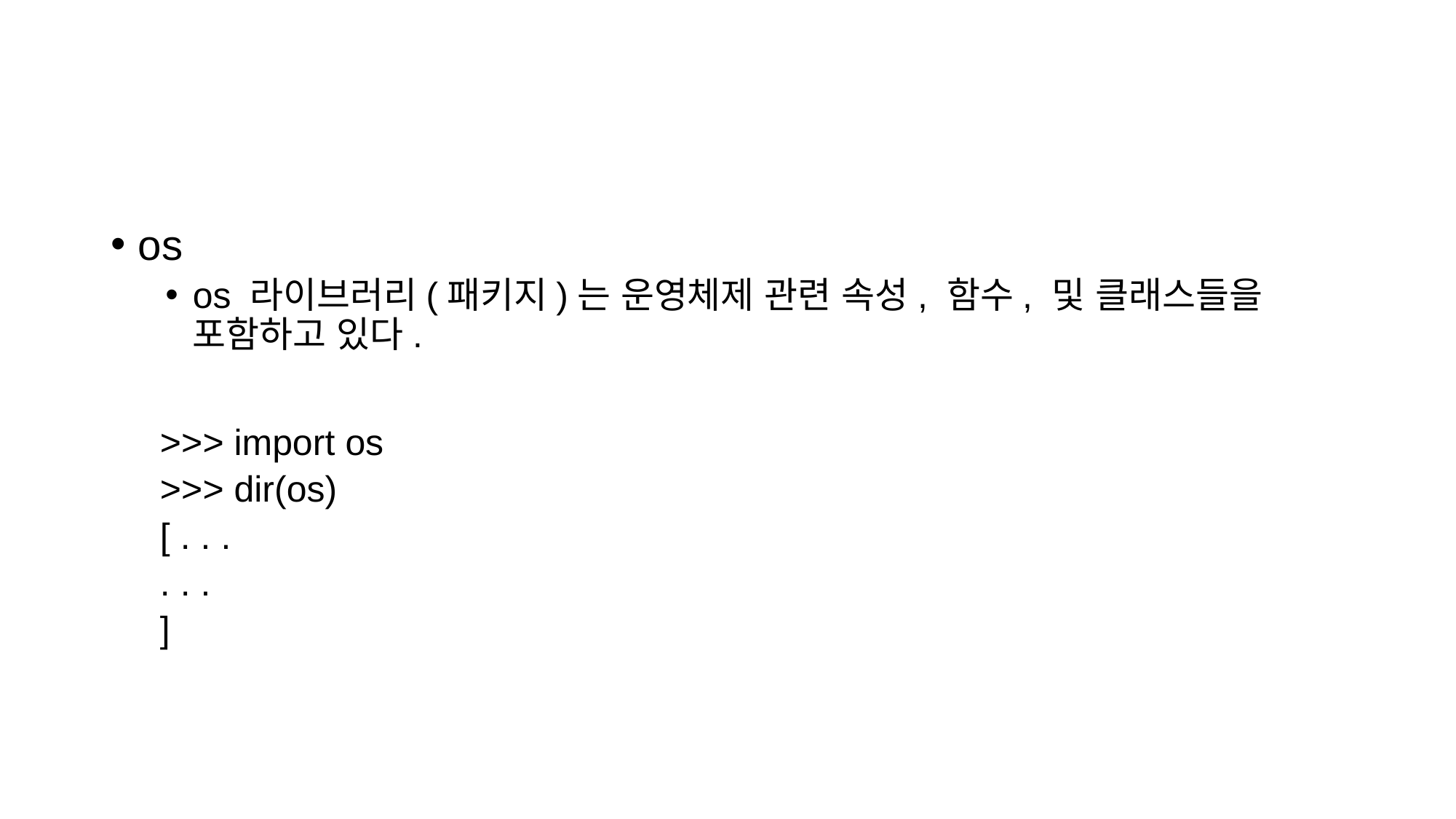

#
os
os 라이브러리(패키지)는 운영체제 관련 속성, 함수, 및 클래스들을 포함하고 있다.

>>> import os
>>> dir(os)
[ . . .
. . .
]